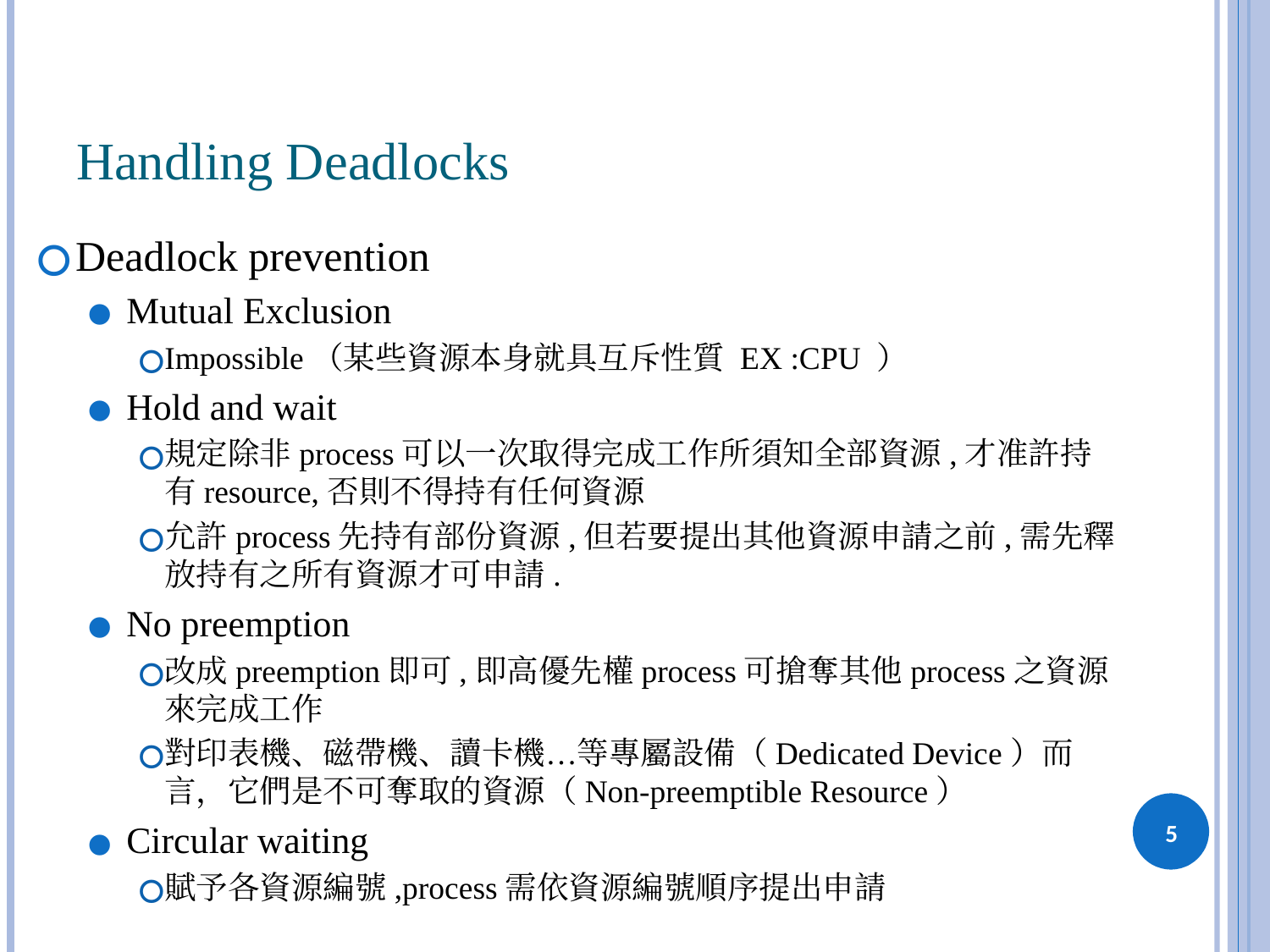

# Handling Deadlocks
Deadlock prevention
Mutual Exclusion
Impossible（某些資源本身就具互斥性質 EX :CPU ）
Hold and wait
規定除非process可以一次取得完成工作所須知全部資源,才准許持有resource,否則不得持有任何資源
允許process先持有部份資源,但若要提出其他資源申請之前,需先釋放持有之所有資源才可申請.
No preemption
改成preemption即可,即高優先權process可搶奪其他process之資源來完成工作
對印表機、磁帶機、讀卡機…等專屬設備（Dedicated Device）而言，它們是不可奪取的資源（Non-preemptible Resource）
Circular waiting
賦予各資源編號,process需依資源編號順序提出申請

5